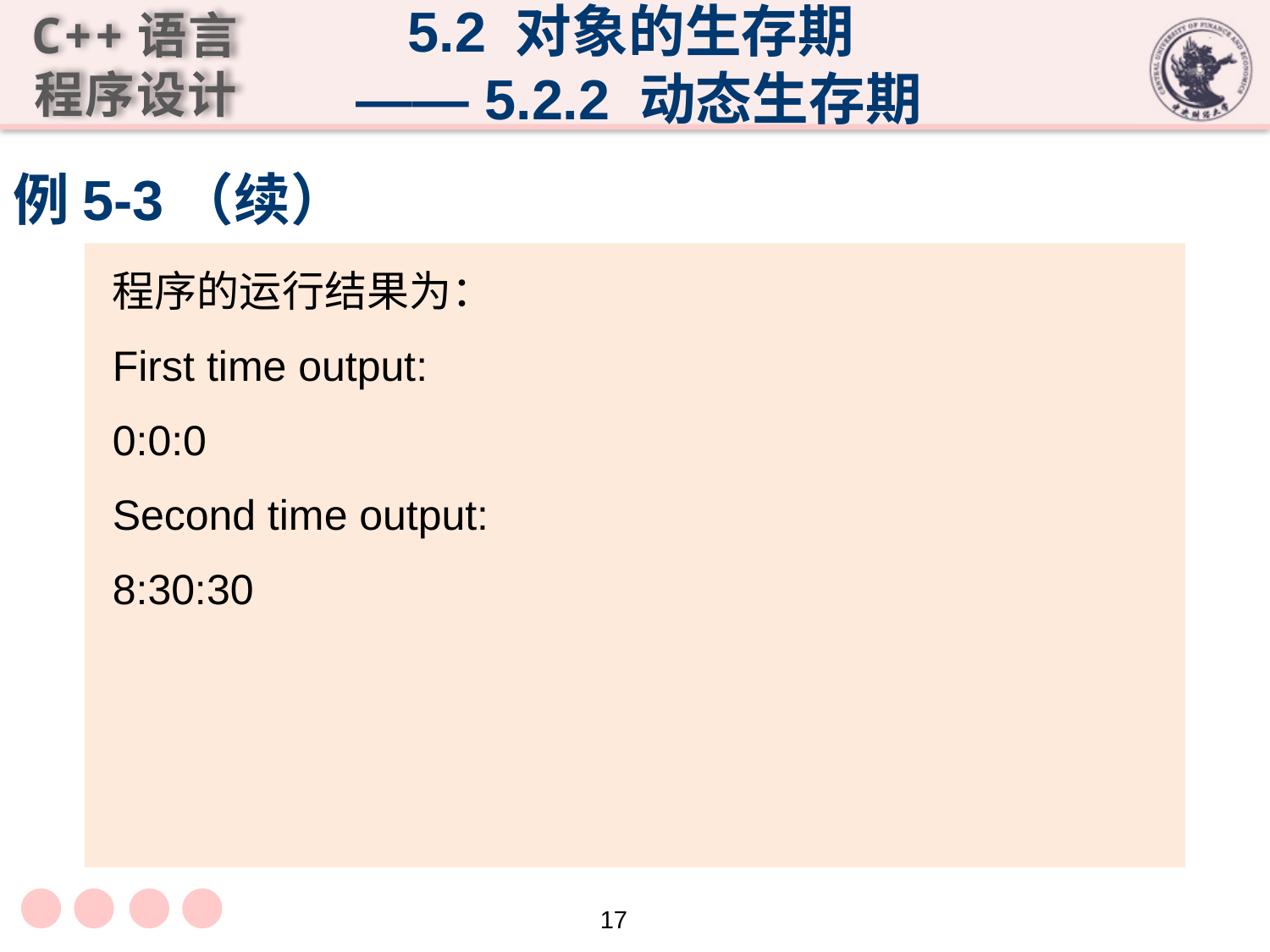

5.2 对象的生存期
 —— 5.2.2 动态生存期
# 例5-3（续）
程序的运行结果为：
First time output:
0:0:0
Second time output:
8:30:30
17